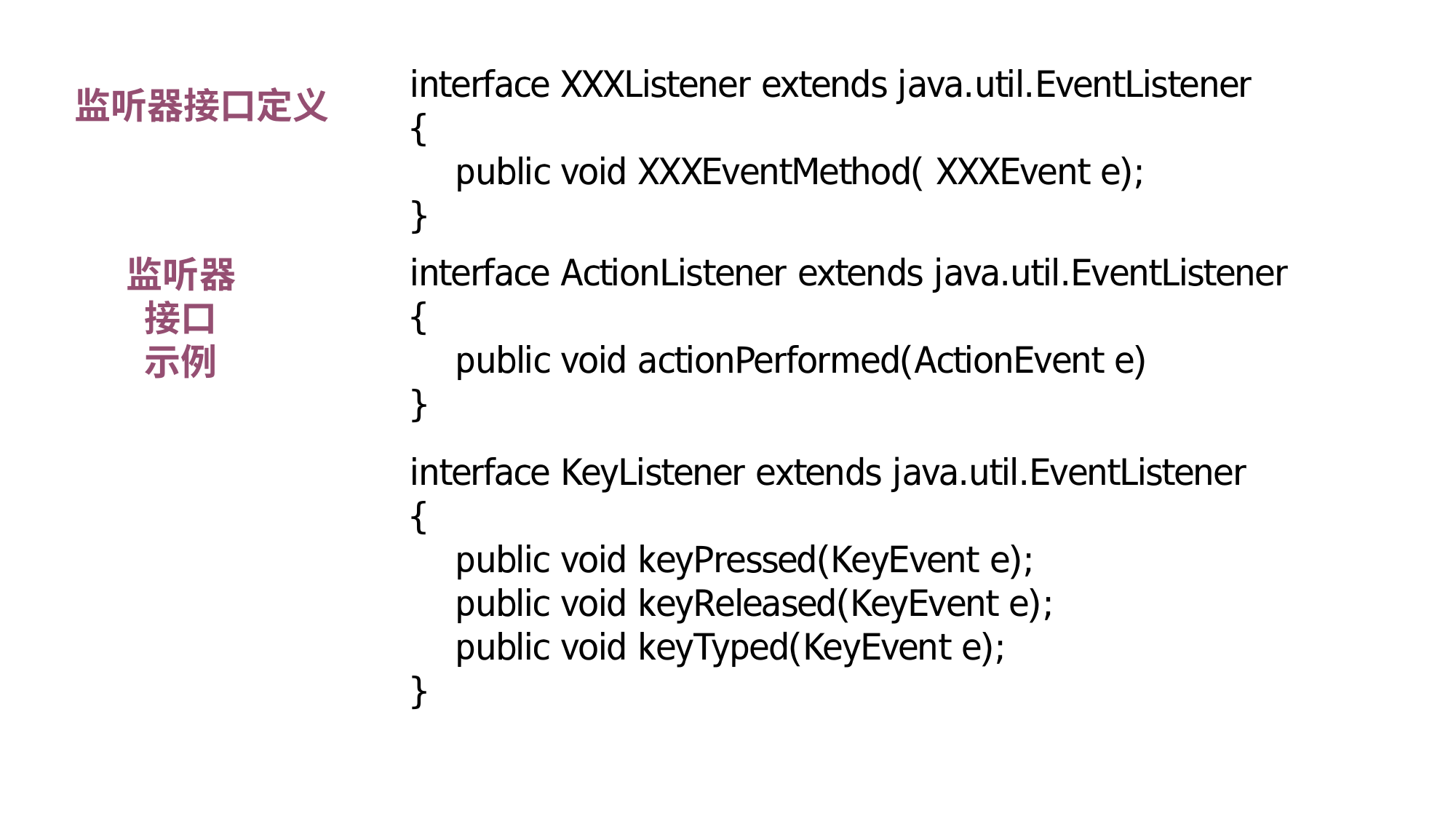

interface XXXListener extends java.util.EventListener
{
    public void XXXEventMethod( XXXEvent e);
}
监听器接口定义
interface ActionListener extends java.util.EventListener
{
    public void actionPerformed(ActionEvent e)
}
监听器
接口
示例
interface KeyListener extends java.util.EventListener
{
    public void keyPressed(KeyEvent e);
    public void keyReleased(KeyEvent e);
    public void keyTyped(KeyEvent e);
}